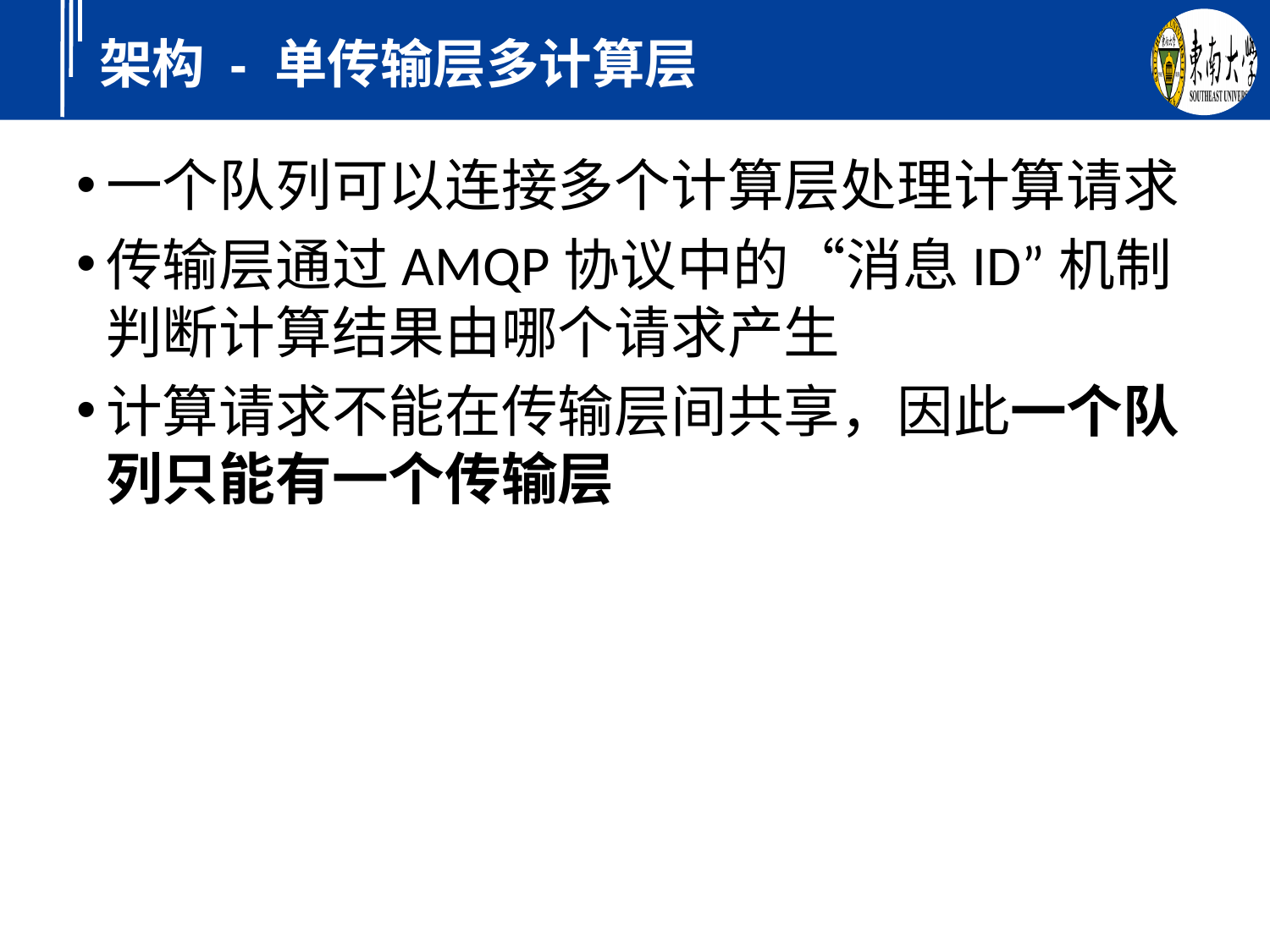

# 架构 - 单传输层多计算层
一个队列可以连接多个计算层处理计算请求
传输层通过AMQP协议中的“消息ID”机制判断计算结果由哪个请求产生
计算请求不能在传输层间共享，因此一个队列只能有一个传输层